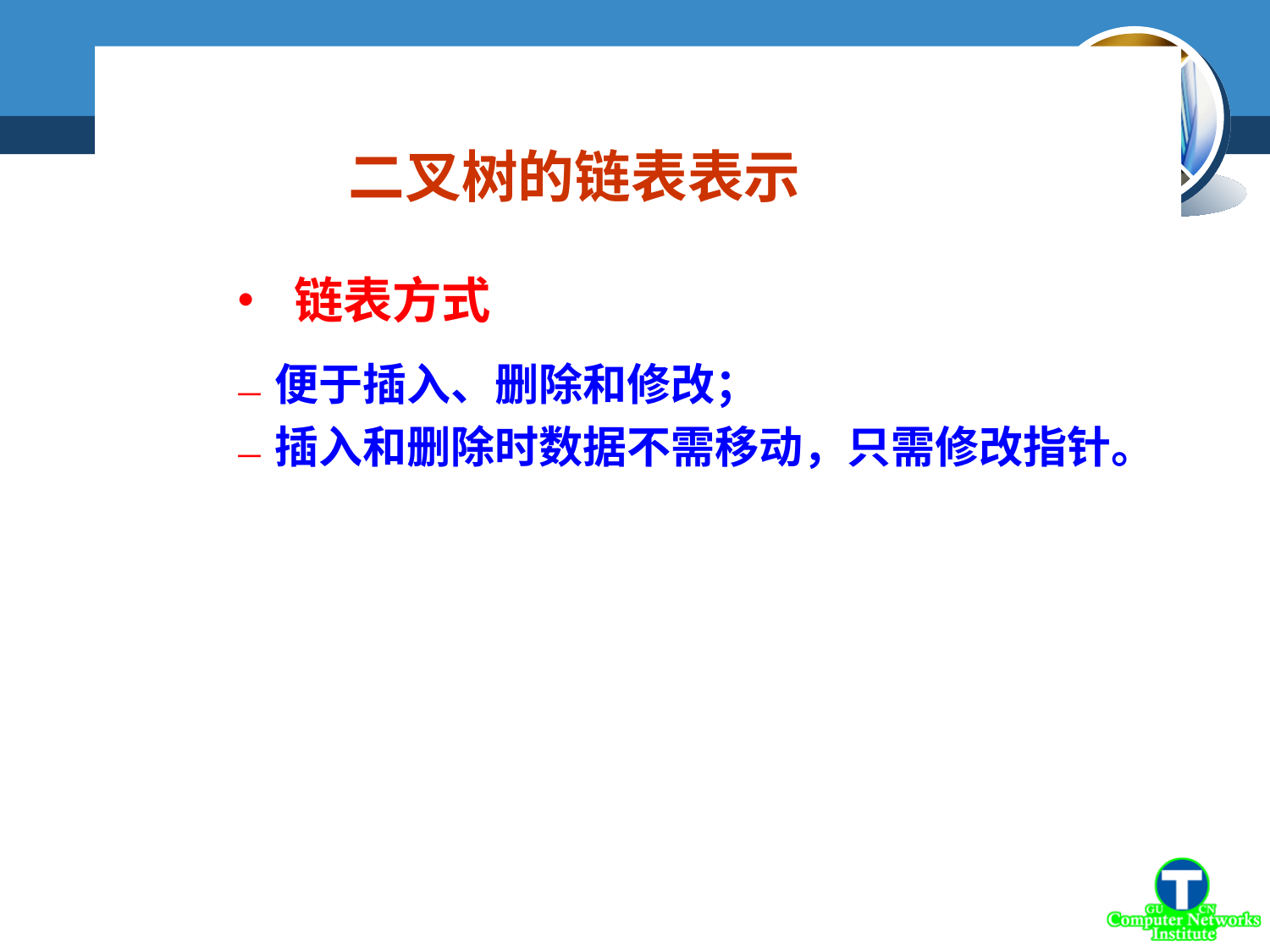

二叉树的链表表示

• 链表方式
便于插入、删除和修改；

插入和删除时数据不需移动，只需修改指针。
–

–

37